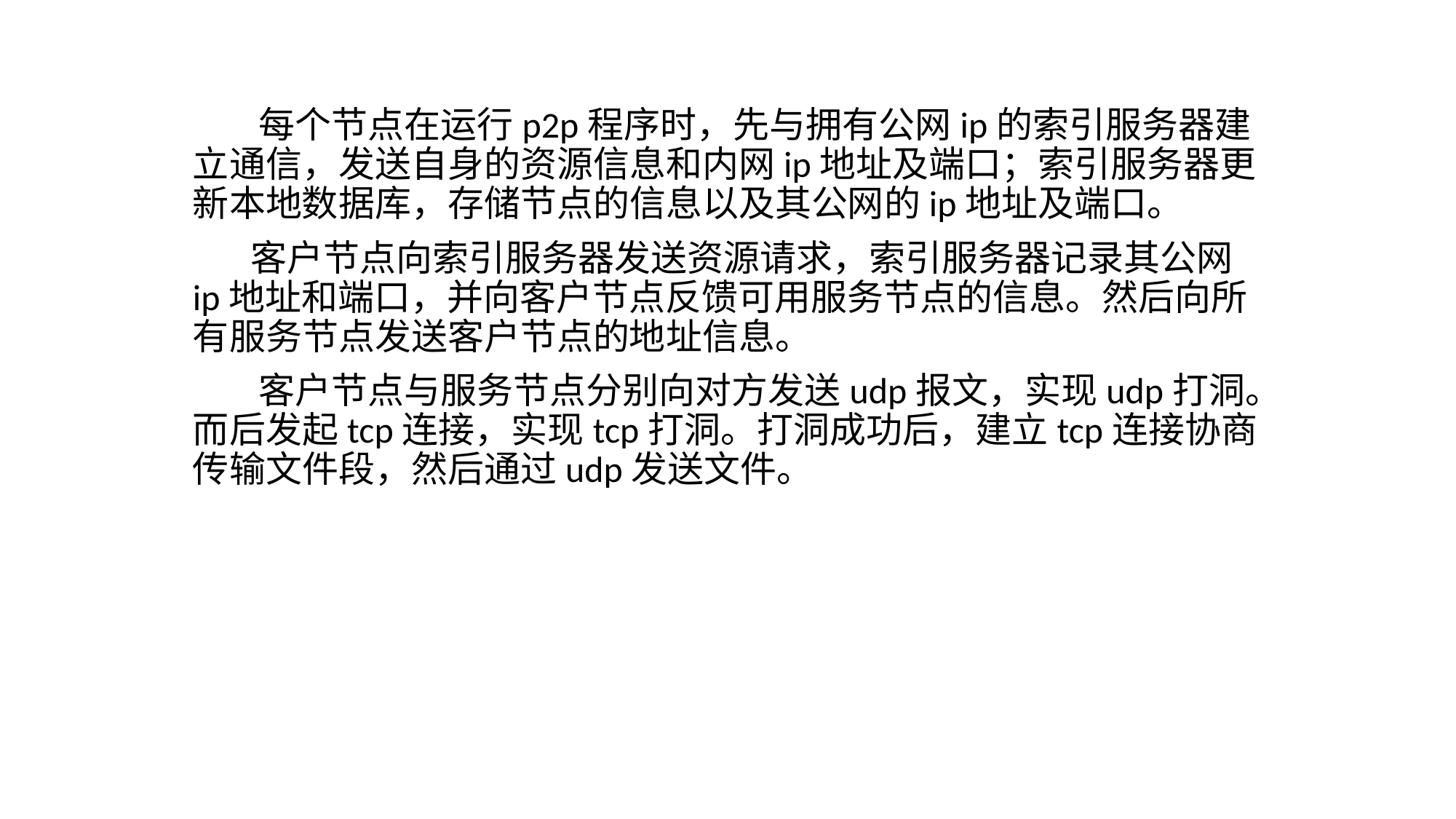

每个节点在运行p2p程序时，先与拥有公网ip的索引服务器建立通信，发送自身的资源信息和内网ip地址及端口；索引服务器更新本地数据库，存储节点的信息以及其公网的ip地址及端口。
      客户节点向索引服务器发送资源请求，索引服务器记录其公网ip地址和端口，并向客户节点反馈可用服务节点的信息。然后向所有服务节点发送客户节点的地址信息。
       客户节点与服务节点分别向对方发送udp报文，实现udp打洞。而后发起tcp连接，实现tcp打洞。打洞成功后，建立tcp连接协商传输文件段，然后通过udp发送文件。